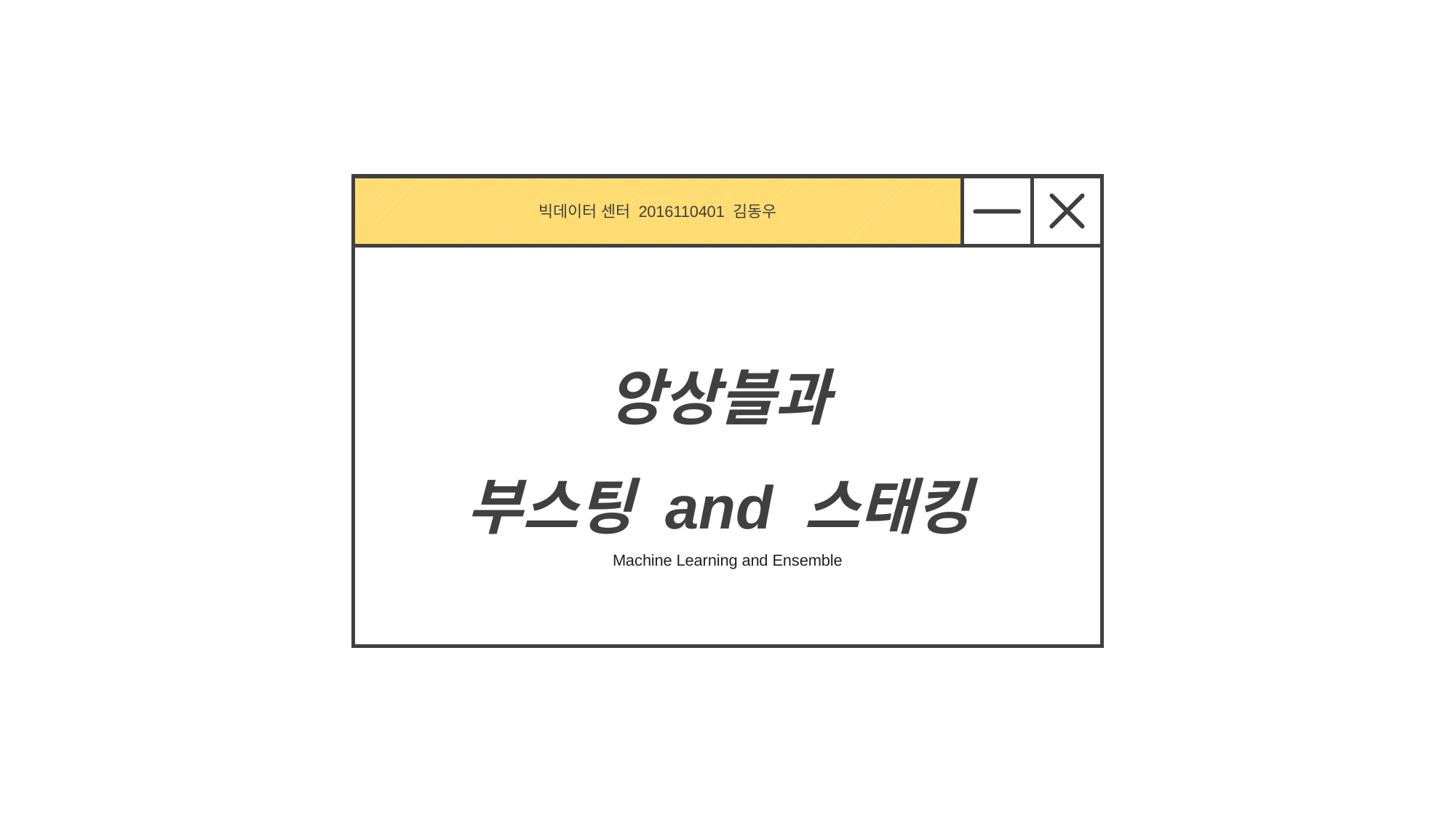

빅데이터 센터 2016110401 김동우

앙상블과
부스팅 and 스태킹
Machine Learning and Ensemble